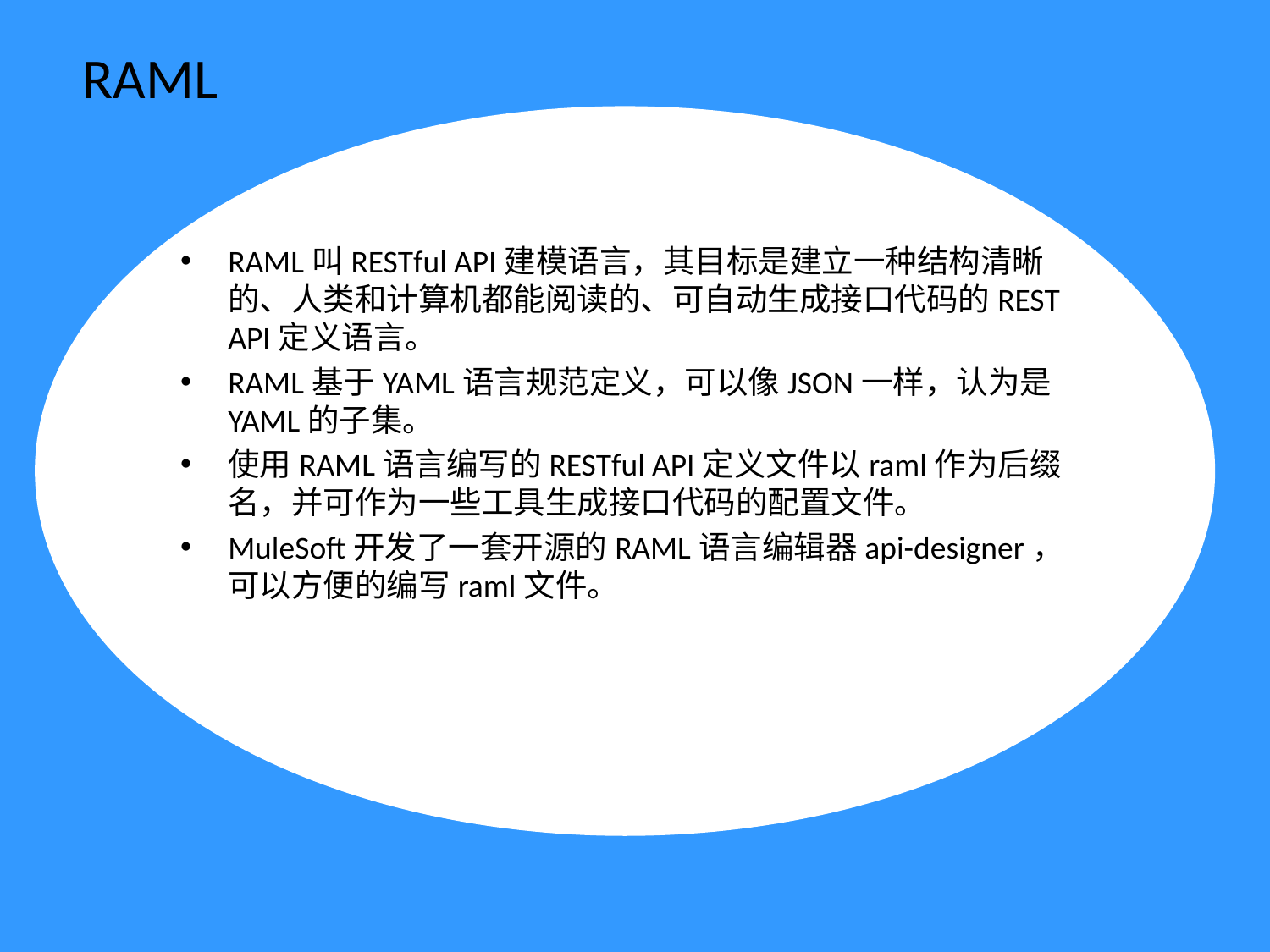

# RAML
RAML叫RESTful API建模语言，其目标是建立一种结构清晰的、人类和计算机都能阅读的、可自动生成接口代码的REST API定义语言。
RAML基于YAML语言规范定义，可以像JSON一样，认为是YAML的子集。
使用RAML语言编写的RESTful API定义文件以raml作为后缀名，并可作为一些工具生成接口代码的配置文件。
MuleSoft开发了一套开源的RAML语言编辑器api-designer，可以方便的编写raml文件。